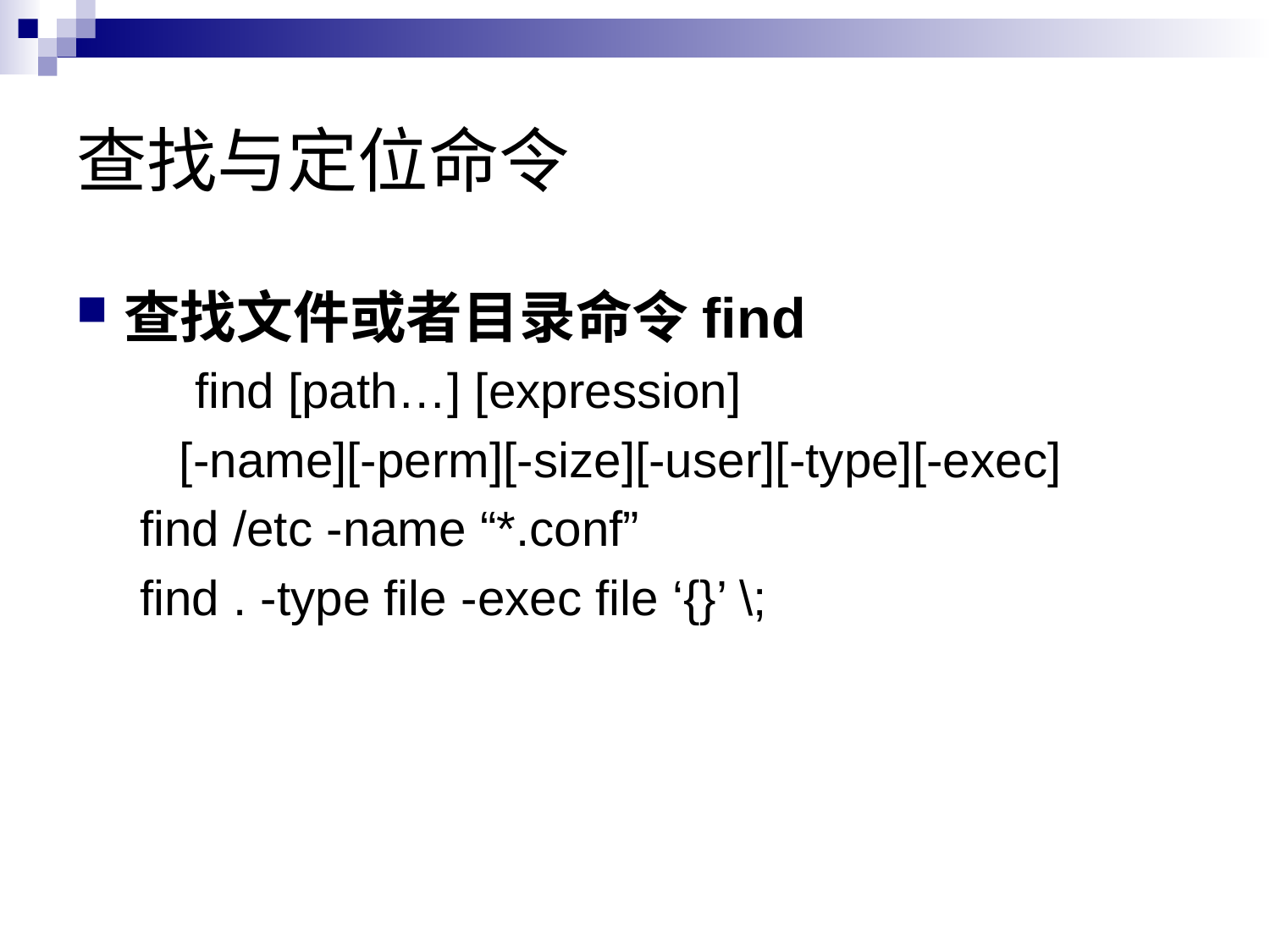

# 查找与定位命令
查找文件或者目录命令find
    find [path…] [expression]
	[-name][-perm][-size][-user][-type][-exec]
find /etc -name “*.conf”
find . -type file -exec file ‘{}’ \;